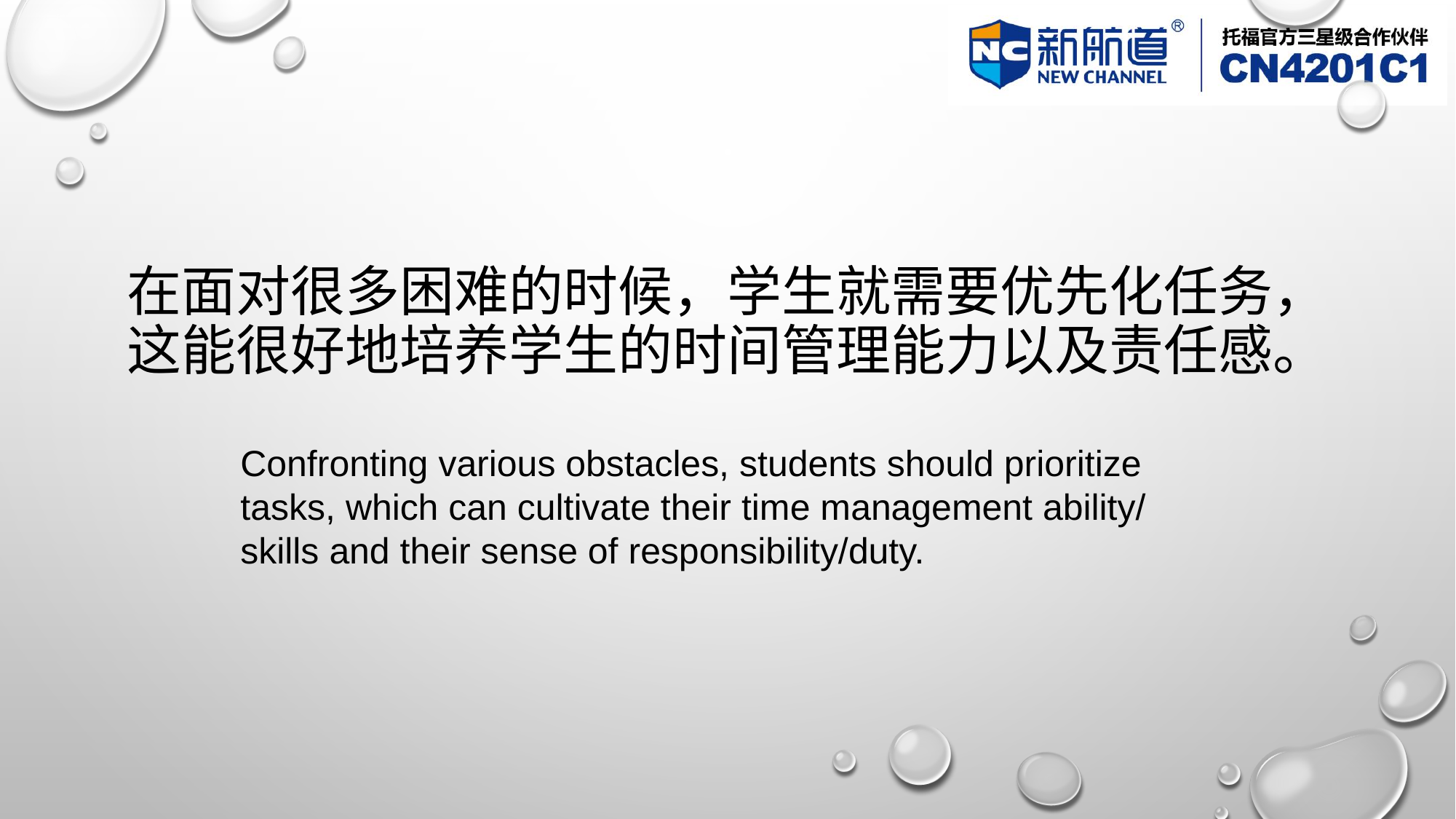

# 在面对很多困难的时候，学生就需要优先化任务，这能很好地培养学生的时间管理能力以及责任感。

Confronting various obstacles, students should prioritize tasks, which can cultivate their time management ability/ skills and their sense of responsibility/duty.